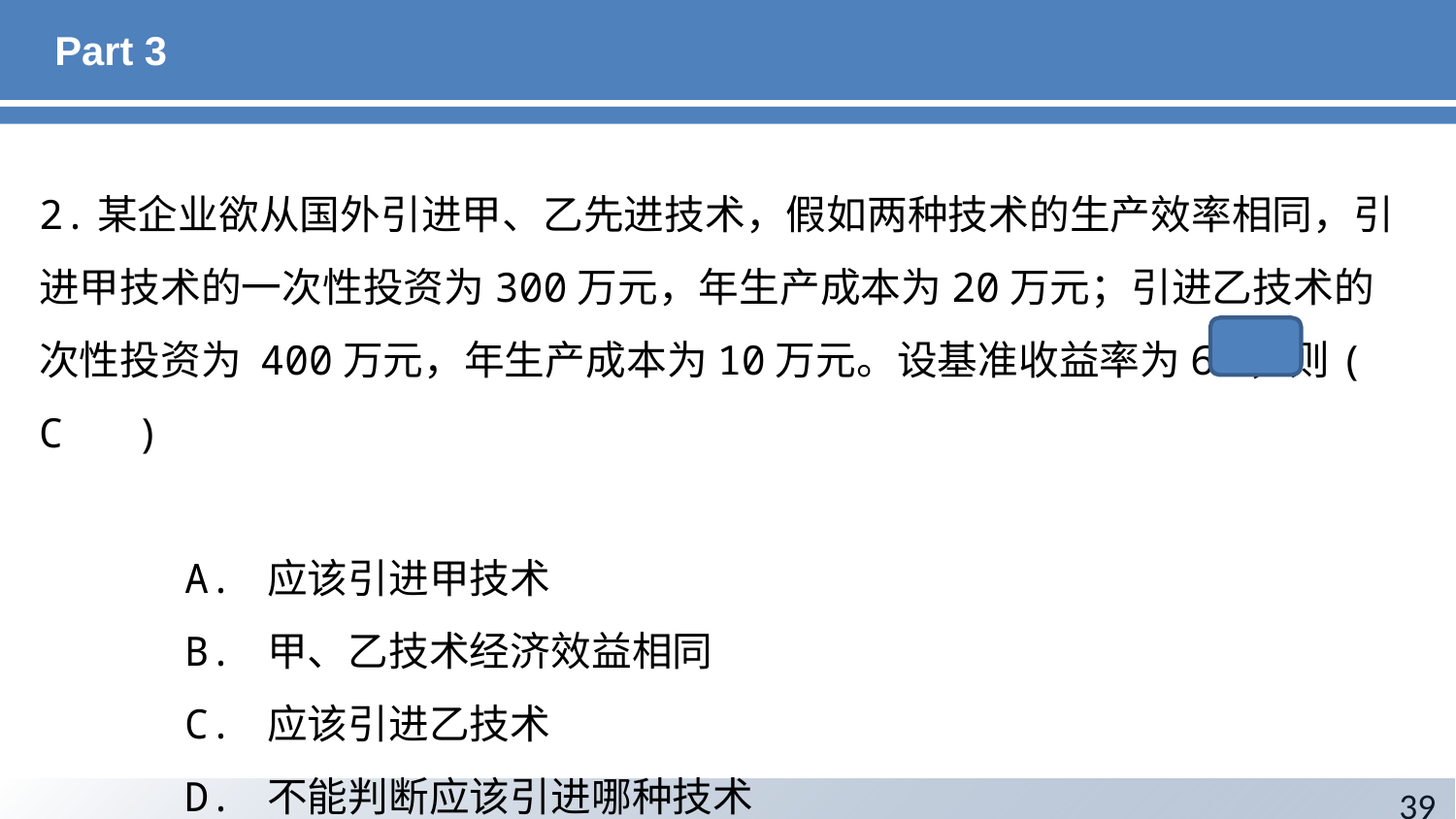

# Part 3

2.某企业欲从国外引进甲、乙先进技术，假如两种技术的生产效率相同，引进甲技术的一次性投资为300万元，年生产成本为20万元；引进乙技术的次性投资为 400万元，年生产成本为10万元。设基准收益率为6%，则(  C   )

	A. 应该引进甲技术
	B. 甲、乙技术经济效益相同
	C. 应该引进乙技术
	D. 不能判断应该引进哪种技术

39